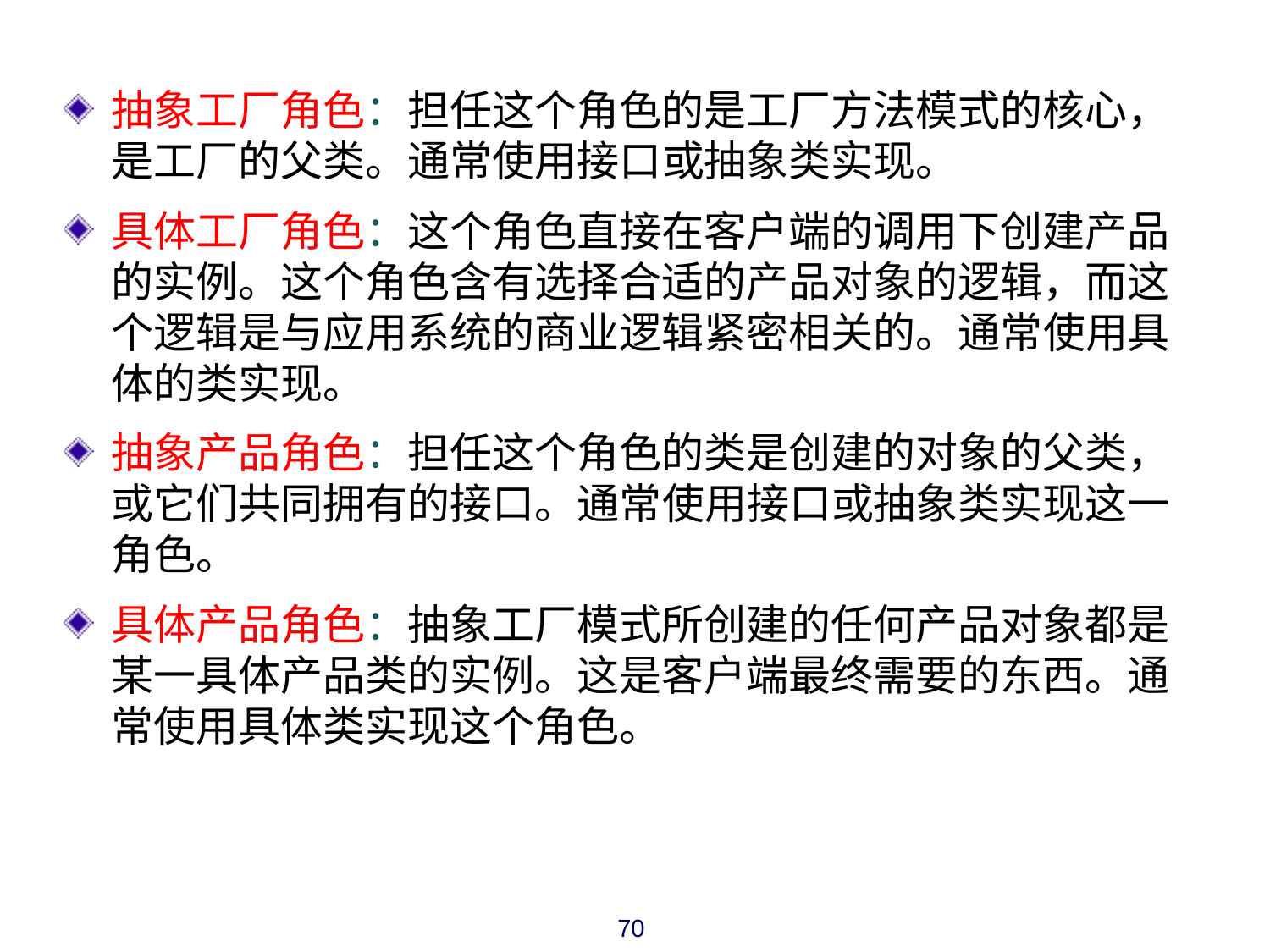

抽象工厂角色：担任这个角色的是工厂方法模式的核心，是工厂的父类。通常使用接口或抽象类实现。
具体工厂角色：这个角色直接在客户端的调用下创建产品的实例。这个角色含有选择合适的产品对象的逻辑，而这个逻辑是与应用系统的商业逻辑紧密相关的。通常使用具体的类实现。
抽象产品角色：担任这个角色的类是创建的对象的父类，或它们共同拥有的接口。通常使用接口或抽象类实现这一角色。
具体产品角色：抽象工厂模式所创建的任何产品对象都是某一具体产品类的实例。这是客户端最终需要的东西。通常使用具体类实现这个角色。
70